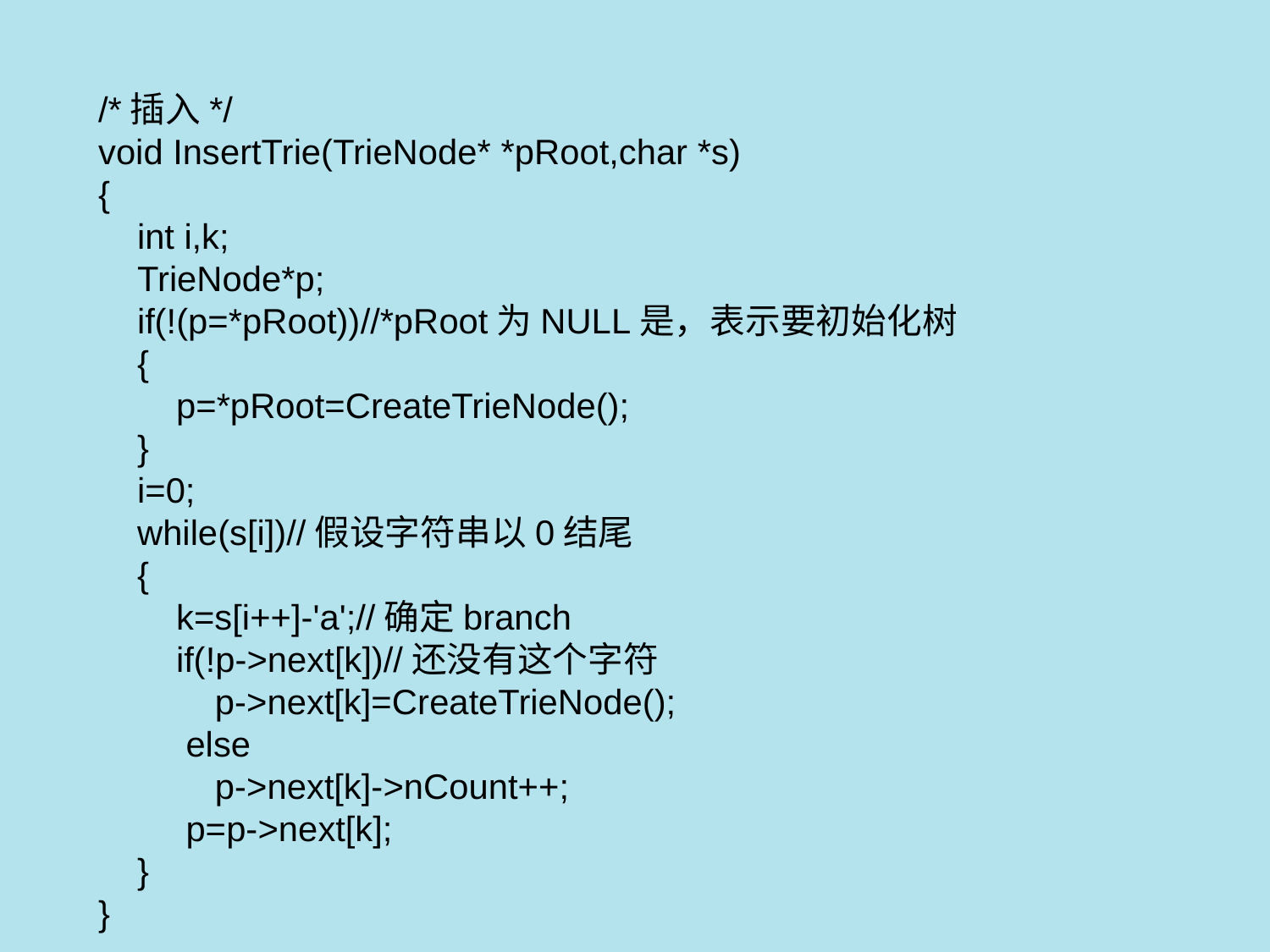

/*插入*/
void InsertTrie(TrieNode* *pRoot,char *s)
{
    int i,k;
    TrieNode*p;
    if(!(p=*pRoot))//*pRoot为NULL是，表示要初始化树
    {
        p=*pRoot=CreateTrieNode();
    }
    i=0;
    while(s[i])//假设字符串以0结尾
    {
        k=s[i++]-'a';//确定branch
        if(!p->next[k])//还没有这个字符
            p->next[k]=CreateTrieNode();
         else
            p->next[k]->nCount++;
         p=p->next[k];
    }
}